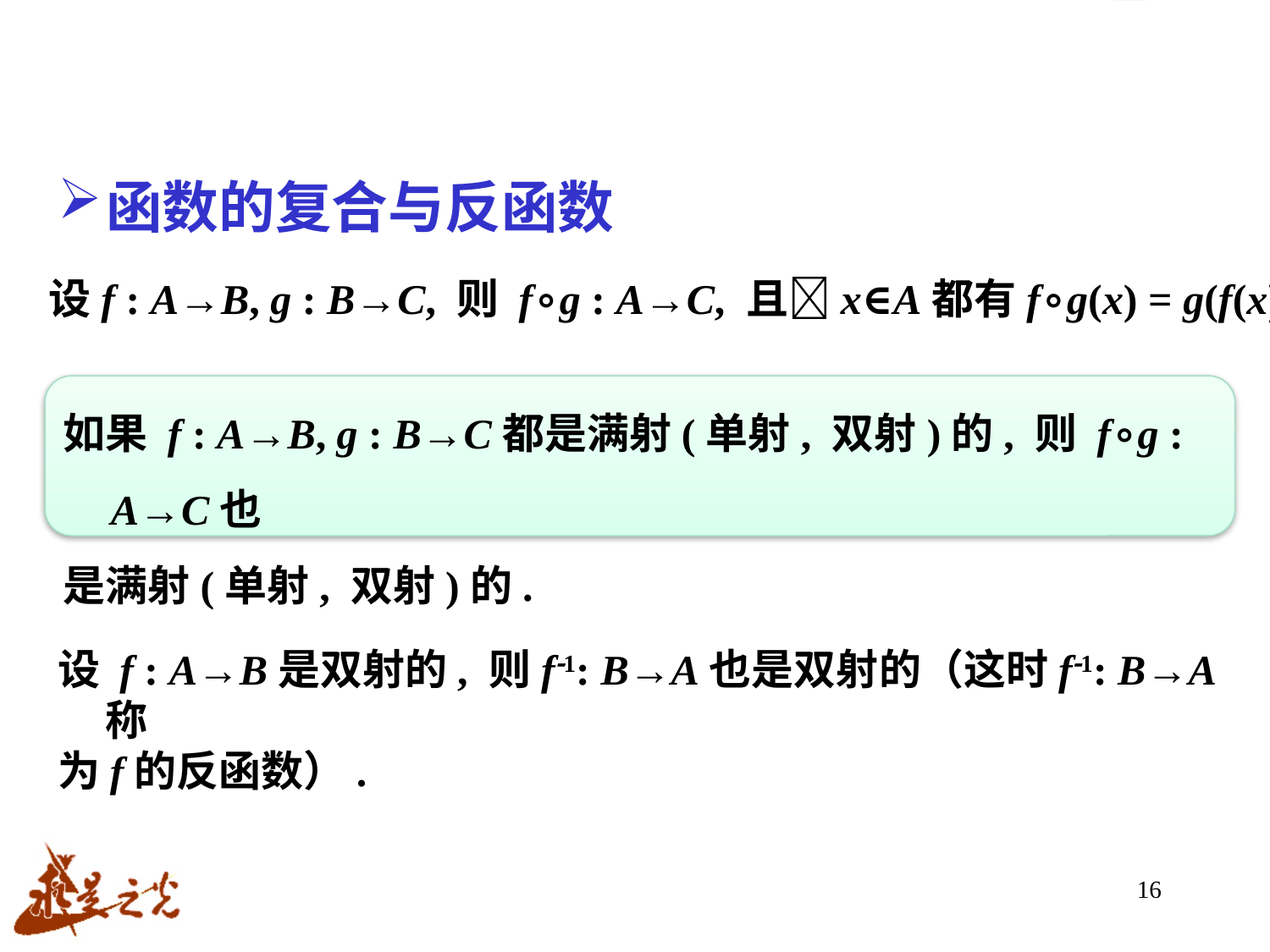

函数的复合与反函数

设f : A→B, g : B→C, 则 f∘g : A→C, 且∀x∈A都有f∘g(x) = g(f(x))

如果 f : A→B, g : B→C都是满射(单射, 双射)的, 则 f∘g : A→C也
是满射(单射, 双射)的.

设 f : A→B是双射的, 则f−1: B→A也是双射的（这时f−1: B→A称
为f的反函数）.
16